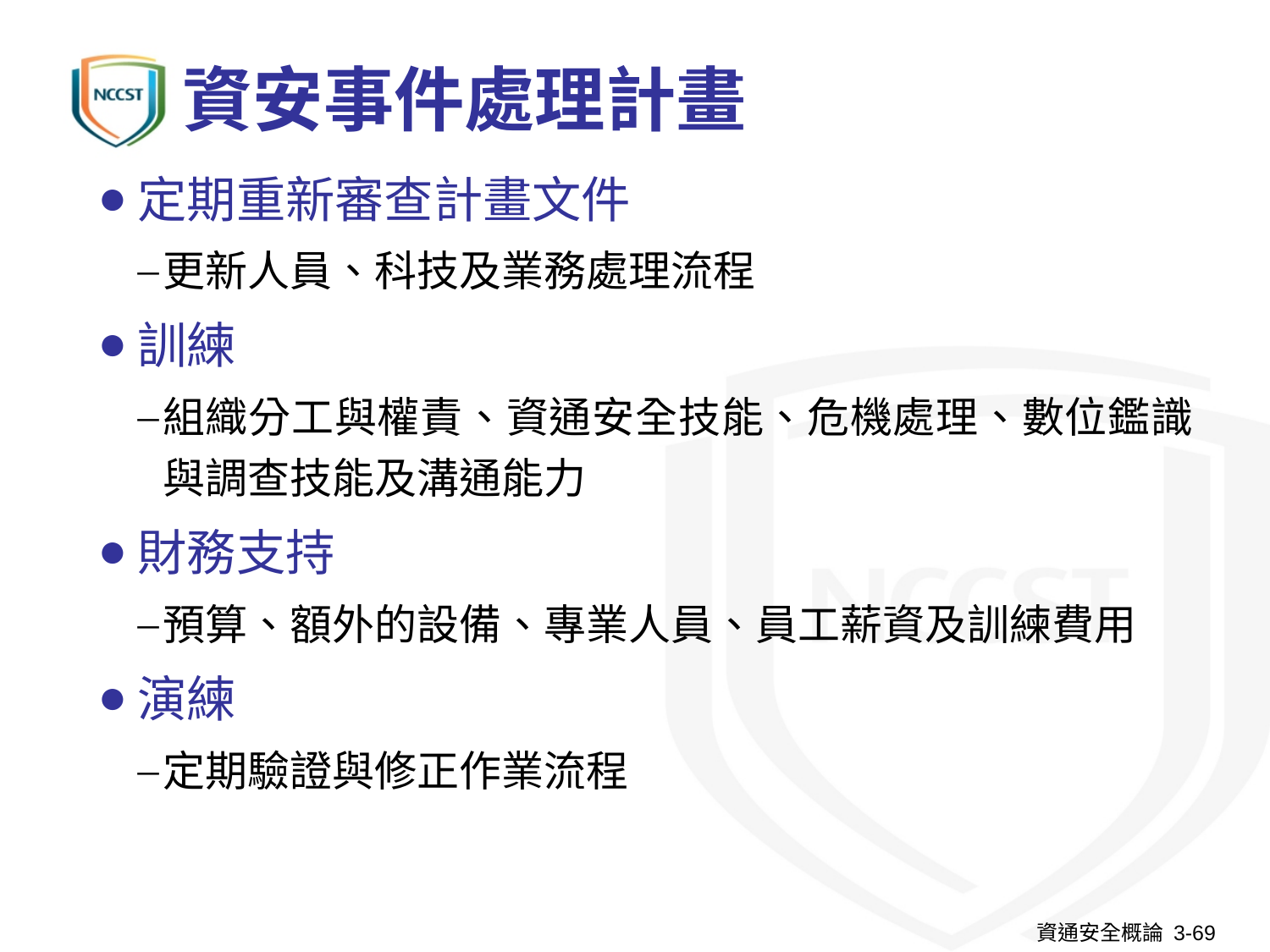

# 資安事件處理計畫
定期重新審查計畫文件
更新人員、科技及業務處理流程
訓練
組織分工與權責、資通安全技能、危機處理、數位鑑識與調查技能及溝通能力
財務支持
預算、額外的設備、專業人員、員工薪資及訓練費用
演練
定期驗證與修正作業流程